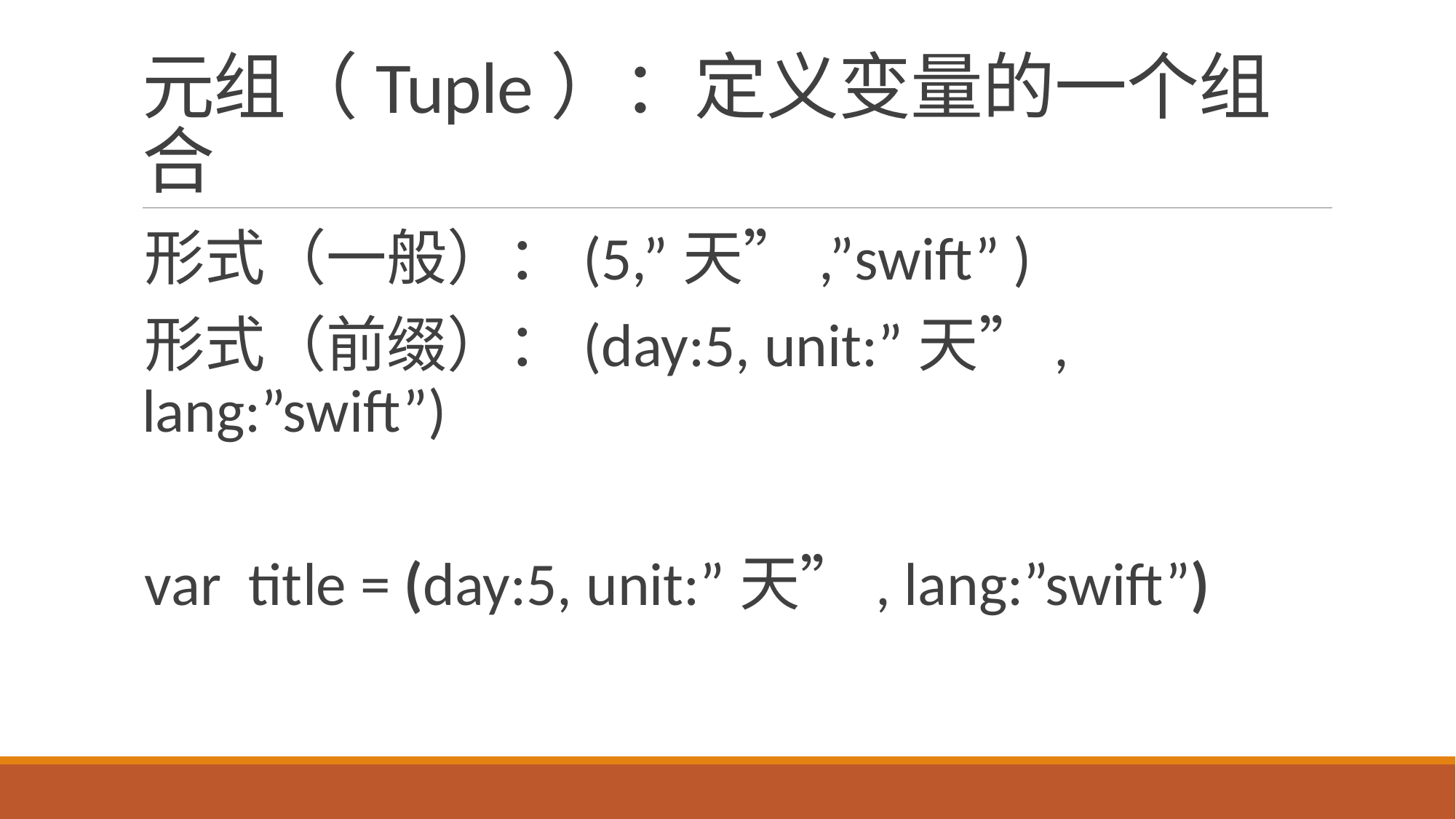

# 元组（Tuple）：定义变量的一个组合
形式（一般）：(5,”天”,”swift” )
形式（前缀）：(day:5, unit:”天”, lang:”swift”)

var  title = (day:5, unit:”天”, lang:”swift”)